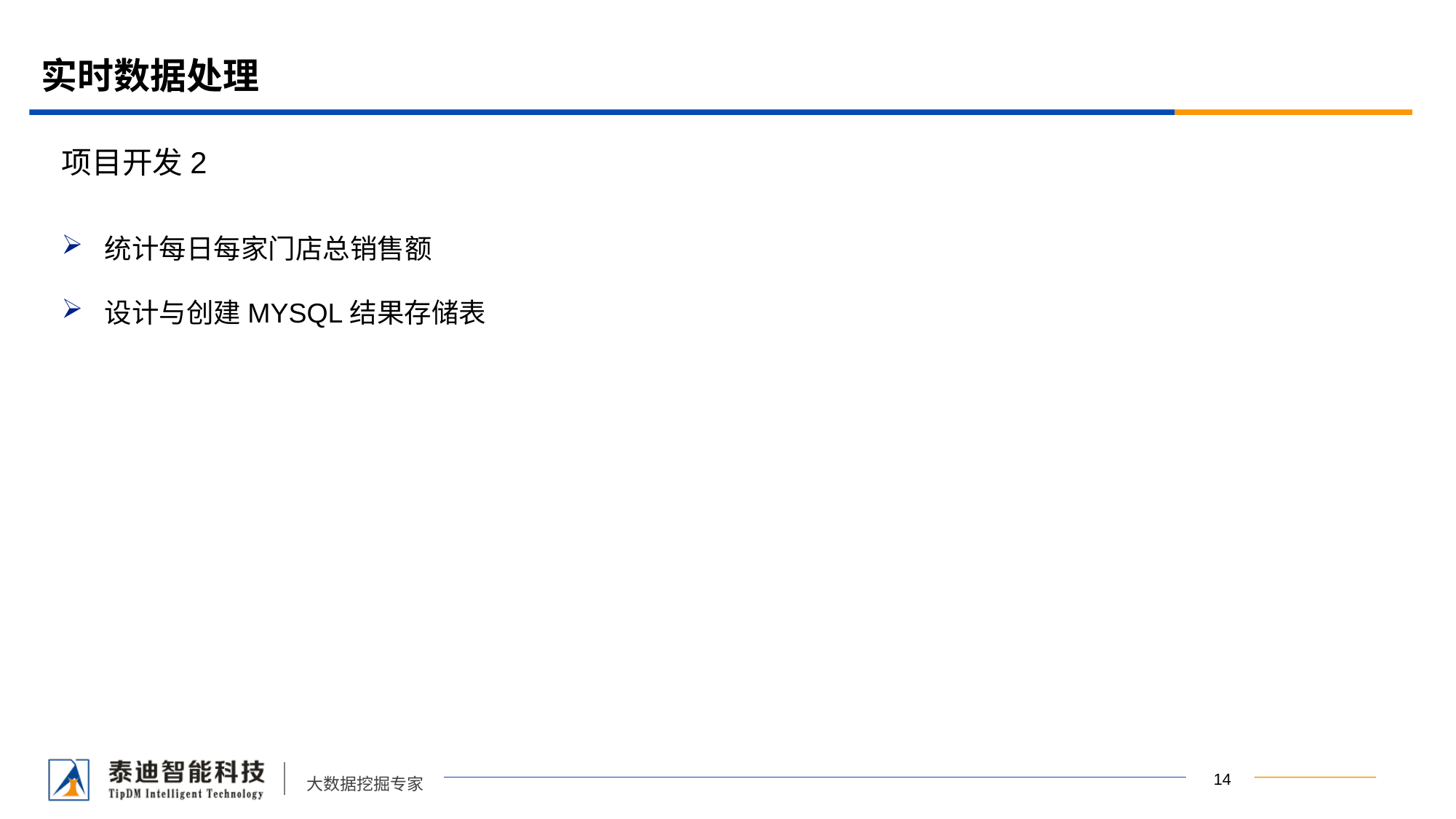

# 实时数据处理
项目开发2
统计每日每家门店总销售额
设计与创建MYSQL结果存储表